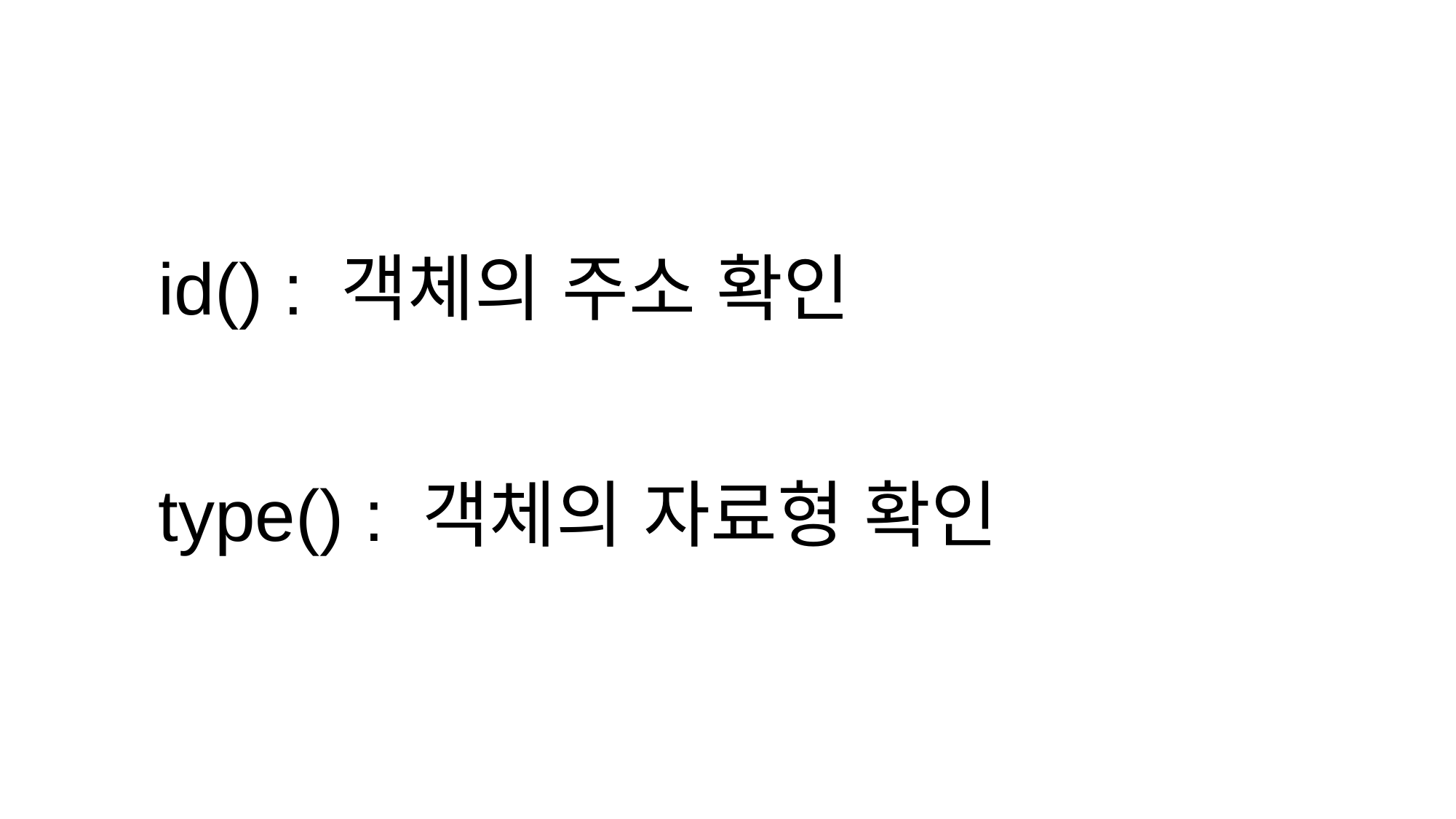

id() : 객체의 주소 확인
type() : 객체의 자료형 확인